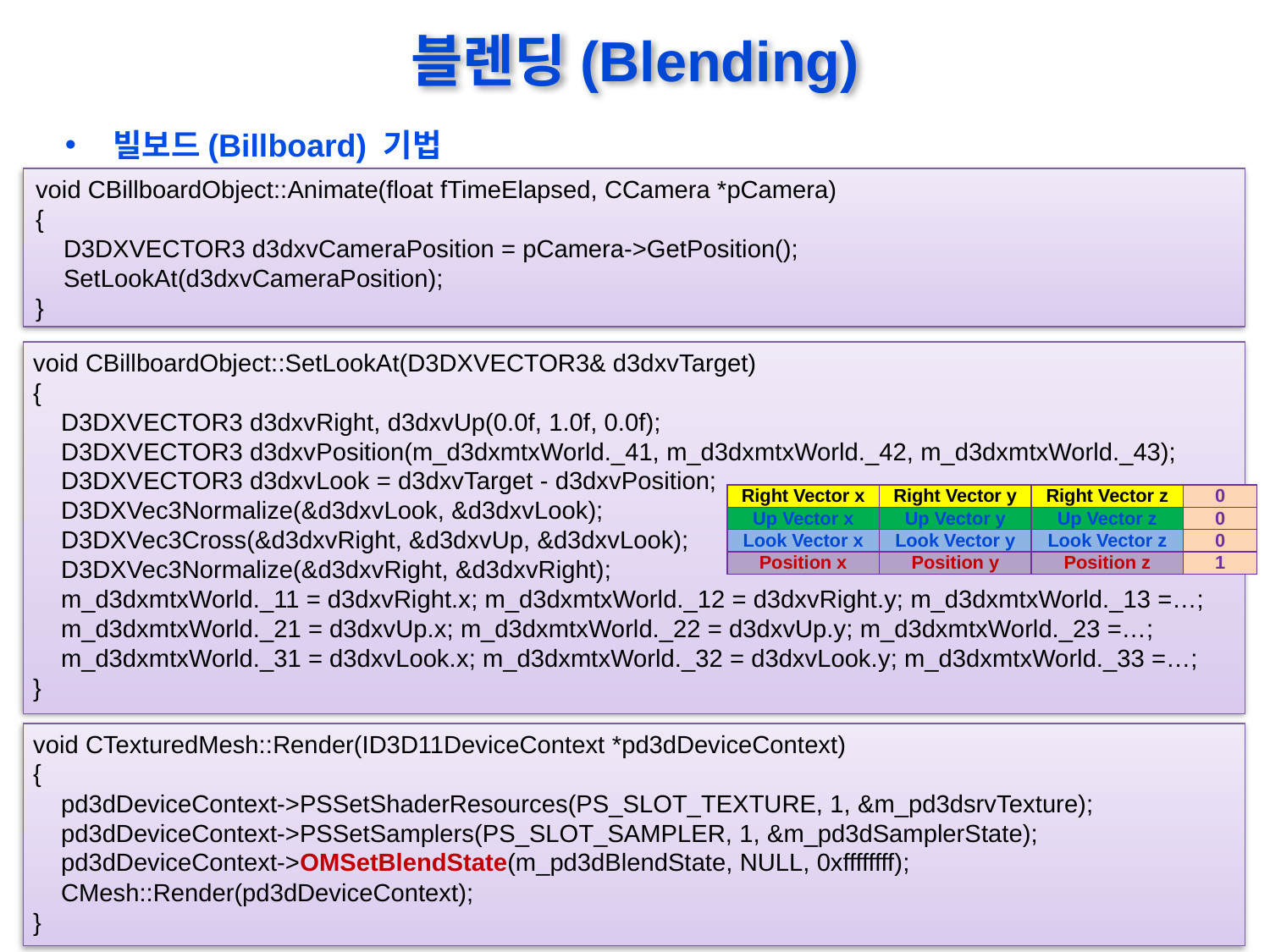

# 블렌딩(Blending)
빌보드(Billboard) 기법
void CBillboardObject::Animate(float fTimeElapsed, CCamera *pCamera)
{
    D3DXVECTOR3 d3dxvCameraPosition = pCamera->GetPosition();
    SetLookAt(d3dxvCameraPosition);
}
void CBillboardObject::SetLookAt(D3DXVECTOR3& d3dxvTarget)
{
    D3DXVECTOR3 d3dxvRight, d3dxvUp(0.0f, 1.0f, 0.0f);
    D3DXVECTOR3 d3dxvPosition(m_d3dxmtxWorld._41, m_d3dxmtxWorld._42, m_d3dxmtxWorld._43);
    D3DXVECTOR3 d3dxvLook = d3dxvTarget - d3dxvPosition;
    D3DXVec3Normalize(&d3dxvLook, &d3dxvLook);
    D3DXVec3Cross(&d3dxvRight, &d3dxvUp, &d3dxvLook);
    D3DXVec3Normalize(&d3dxvRight, &d3dxvRight);
    m_d3dxmtxWorld._11 = d3dxvRight.x; m_d3dxmtxWorld._12 = d3dxvRight.y; m_d3dxmtxWorld._13 =…;
    m_d3dxmtxWorld._21 = d3dxvUp.x; m_d3dxmtxWorld._22 = d3dxvUp.y; m_d3dxmtxWorld._23 =…;
    m_d3dxmtxWorld._31 = d3dxvLook.x; m_d3dxmtxWorld._32 = d3dxvLook.y; m_d3dxmtxWorld._33 =…;
}
| Right Vector x | Right Vector y | Right Vector z | 0 |
| --- | --- | --- | --- |
| Up Vector x | Up Vector y | Up Vector z | 0 |
| Look Vector x | Look Vector y | Look Vector z | 0 |
| Position x | Position y | Position z | 1 |
void CTexturedMesh::Render(ID3D11DeviceContext *pd3dDeviceContext)
{
    pd3dDeviceContext->PSSetShaderResources(PS_SLOT_TEXTURE, 1, &m_pd3dsrvTexture);
    pd3dDeviceContext->PSSetSamplers(PS_SLOT_SAMPLER, 1, &m_pd3dSamplerState);
    pd3dDeviceContext->OMSetBlendState(m_pd3dBlendState, NULL, 0xffffffff);
    CMesh::Render(pd3dDeviceContext);
}